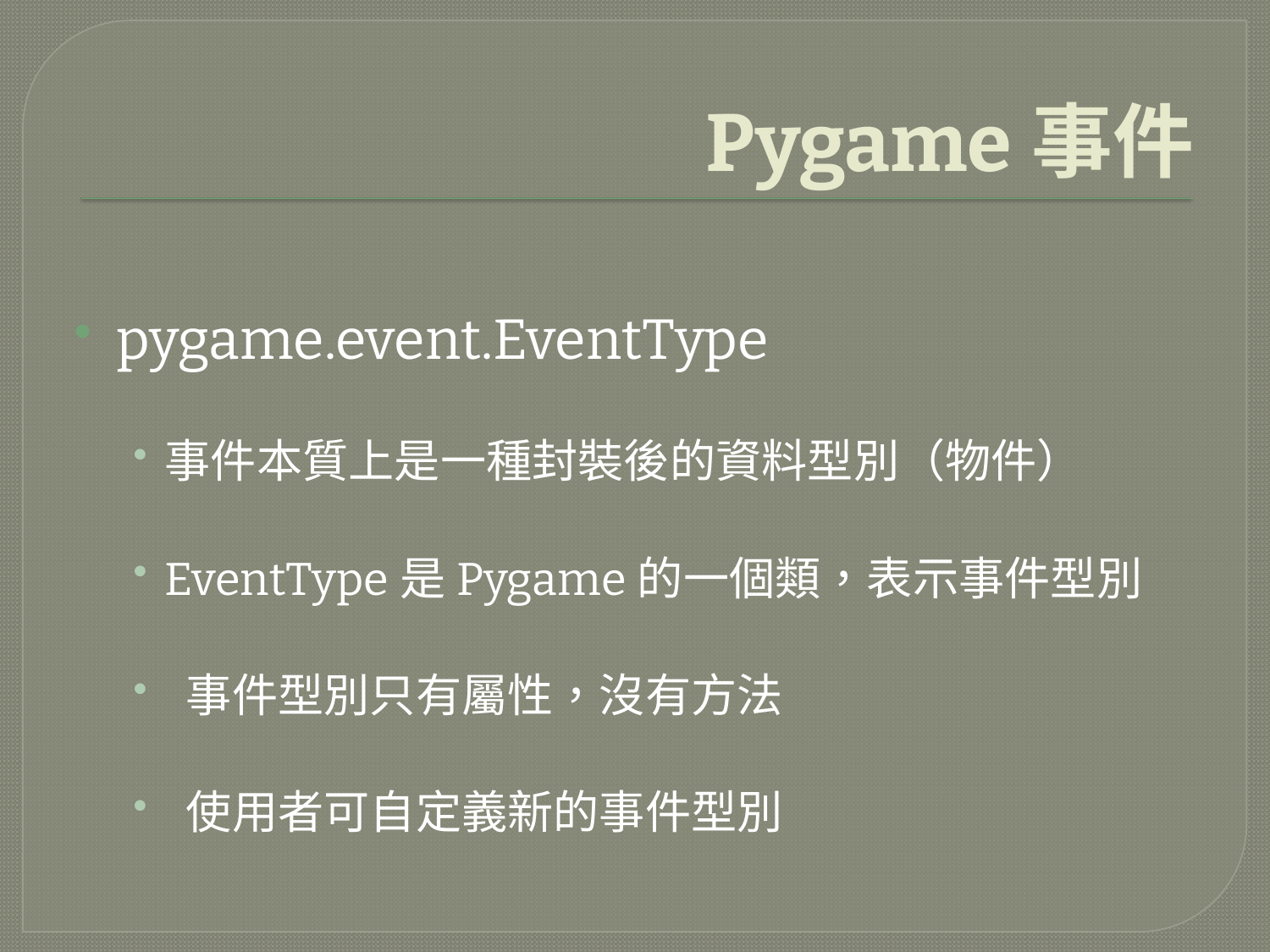

# Pygame事件
pygame.event.EventType
事件本質上是一種封裝後的資料型別（物件）
EventType是Pygame的一個類，表示事件型別
 事件型別只有屬性，沒有方法
 使用者可自定義新的事件型別